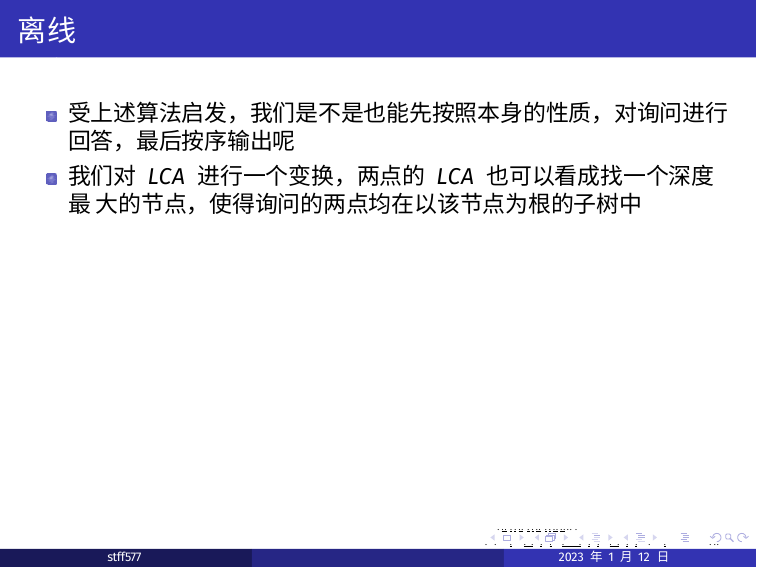

离线 tarjan
受上述算法启发，我们是不是也能先按照本身的性质，对询问进行 回答，最后按序输出呢
我们对 LCA 进行一个变换，两点的 LCA 也可以看成找一个深度最 大的节点，使得询问的两点均在以该节点为根的子树中

. . . . . . .  . . . .  . . . . . . . . .
.     .        .       .    .    .    .     .    .    .    .      .    .    .    .      .        .	.  . .
2023 年 1 月 12 日	6 / 11
stff577